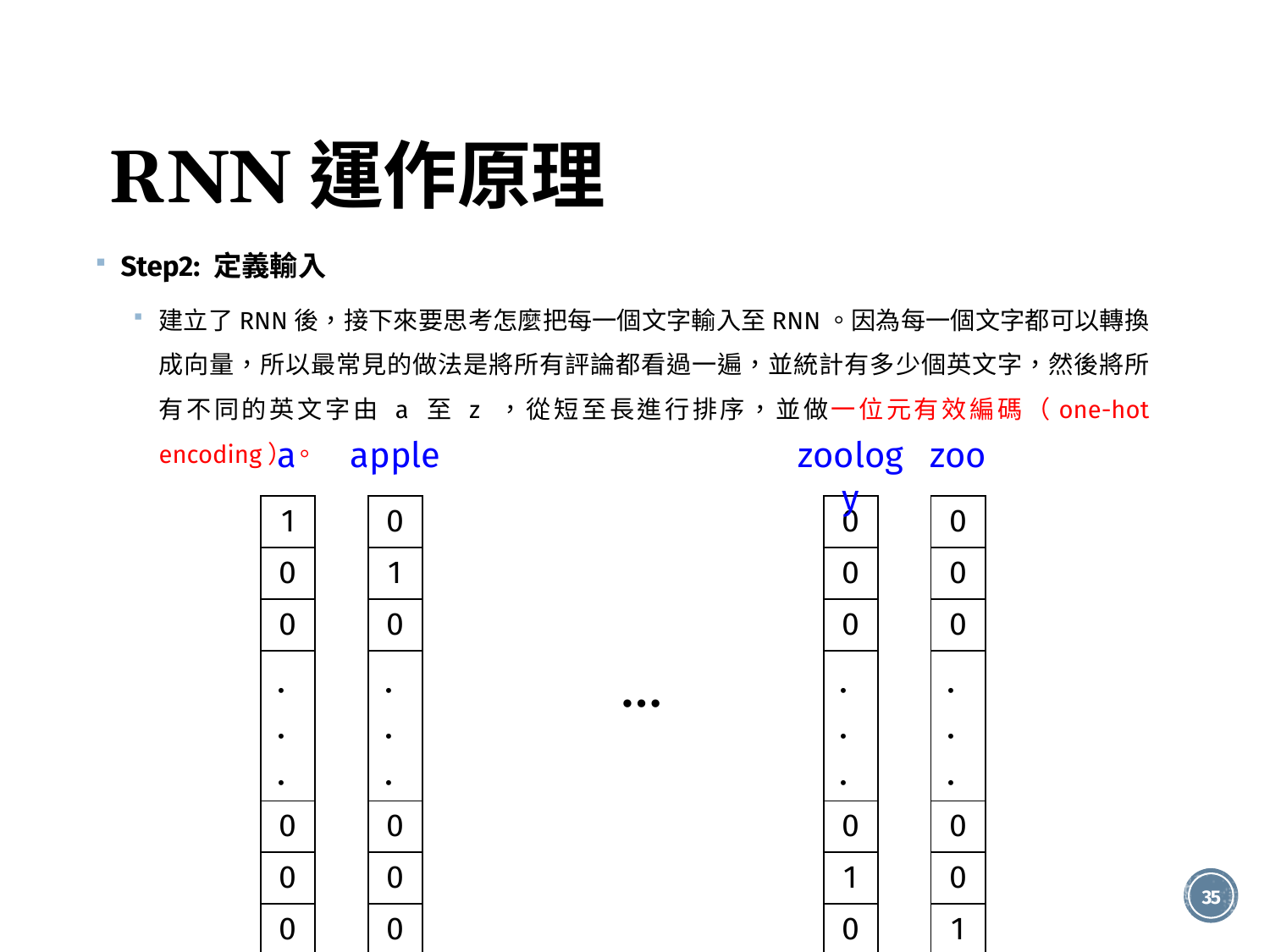

# RNN運作原理
Step2: 定義輸入
建立了RNN後，接下來要思考怎麼把每一個文字輸入至RNN。因為每一個文字都可以轉換成向量，所以最常見的做法是將所有評論都看過一遍，並統計有多少個英文字，然後將所有不同的英文字由 a 至 z ，從短至長進行排序，並做一位元有效編碼（one-hot encoding）。

zoo
a
apple
zoology
| 1 |
| --- |
| 0 |
| 0 |
| ． ． ． |
| 0 |
| 0 |
| 0 |
| 0 |
| --- |
| 1 |
| 0 |
| ． ． ． |
| 0 |
| 0 |
| 0 |
| 0 |
| --- |
| 0 |
| 0 |
| ． ． ． |
| 0 |
| 1 |
| 0 |
| 0 |
| --- |
| 0 |
| 0 |
| ． ． ． |
| 0 |
| 0 |
| 1 |
…
35